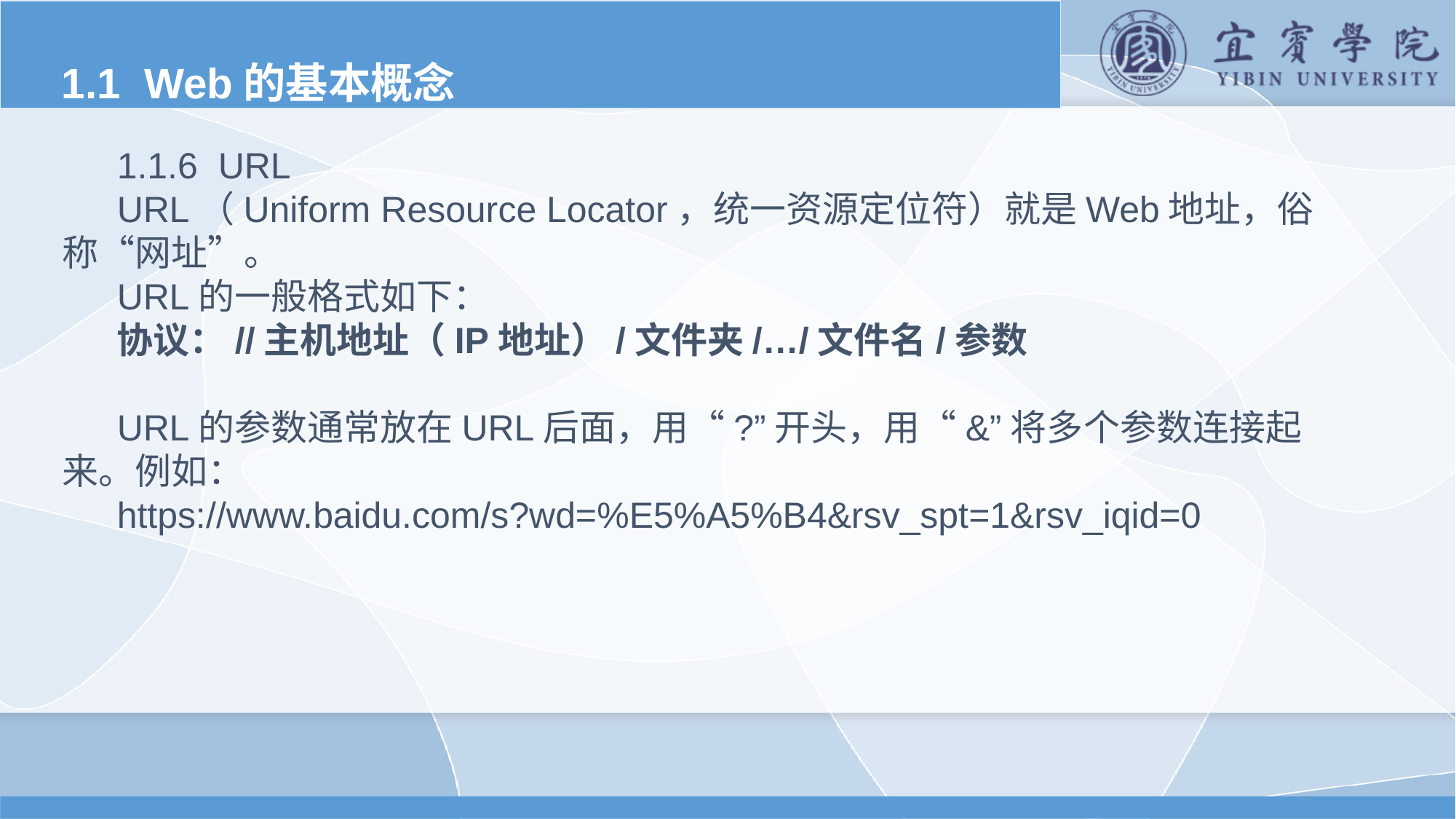

1.1  Web的基本概念
1.1.6  URL
URL（Uniform Resource Locator，统一资源定位符）就是Web地址，俗称“网址”。
URL的一般格式如下：
协议：//主机地址（IP地址）/文件夹/…/文件名/参数

URL的参数通常放在URL后面，用“?”开头，用“&”将多个参数连接起来。例如：
https://www.baidu.com/s?wd=%E5%A5%B4&rsv_spt=1&rsv_iqid=0